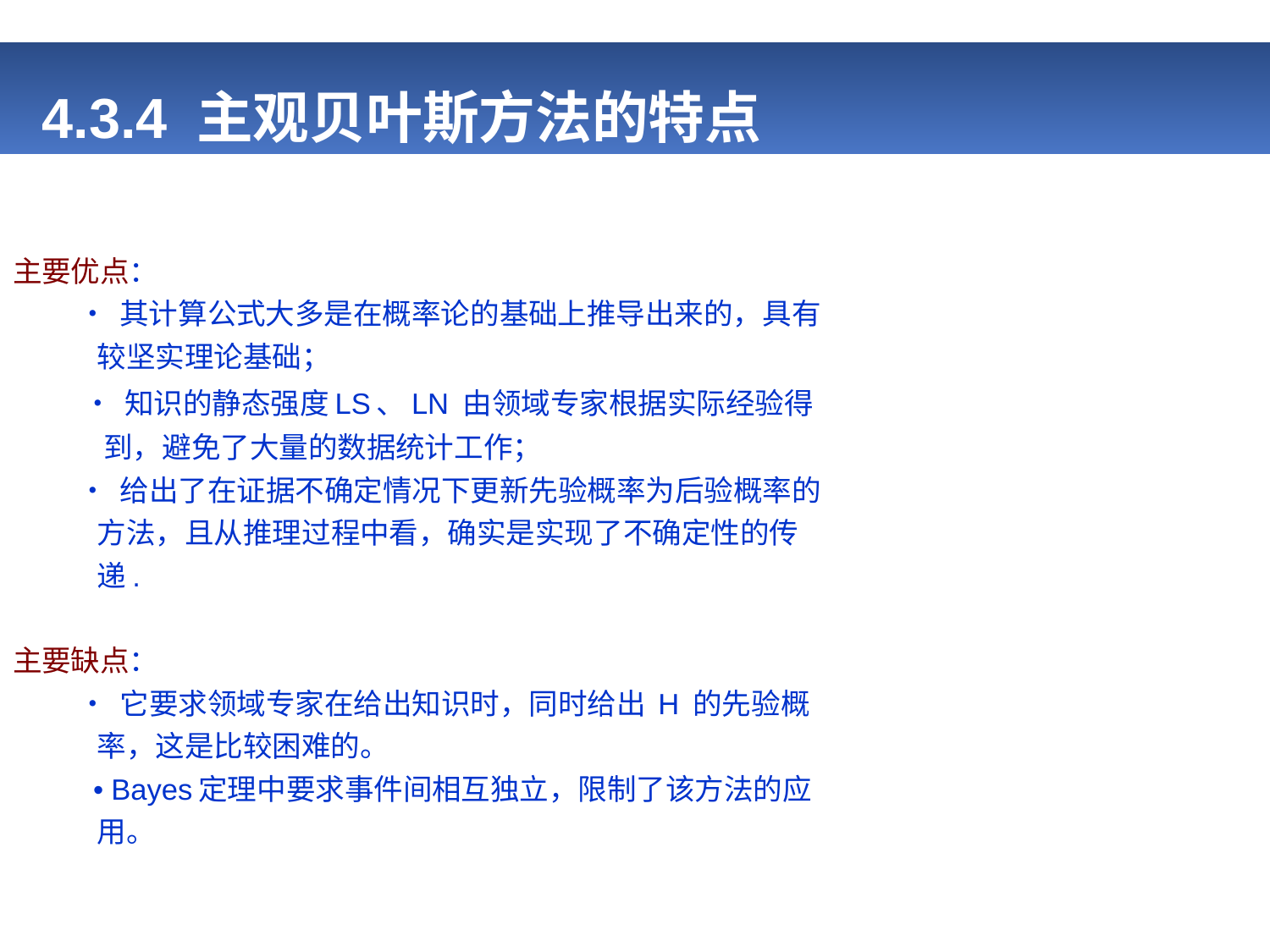

# 4.3.4 主观贝叶斯方法的特点
主要优点：
          • 其计算公式大多是在概率论的基础上推导出来的，具有
            较坚实理论基础；
         • 知识的静态强度LS、LN 由领域专家根据实际经验得
             到，避免了大量的数据统计工作；
          • 给出了在证据不确定情况下更新先验概率为后验概率的
            方法，且从推理过程中看，确实是实现了不确定性的传
            递.

主要缺点：
          • 它要求领域专家在给出知识时，同时给出 H 的先验概
            率，这是比较困难的。
          • Bayes定理中要求事件间相互独立，限制了该方法的应
            用。